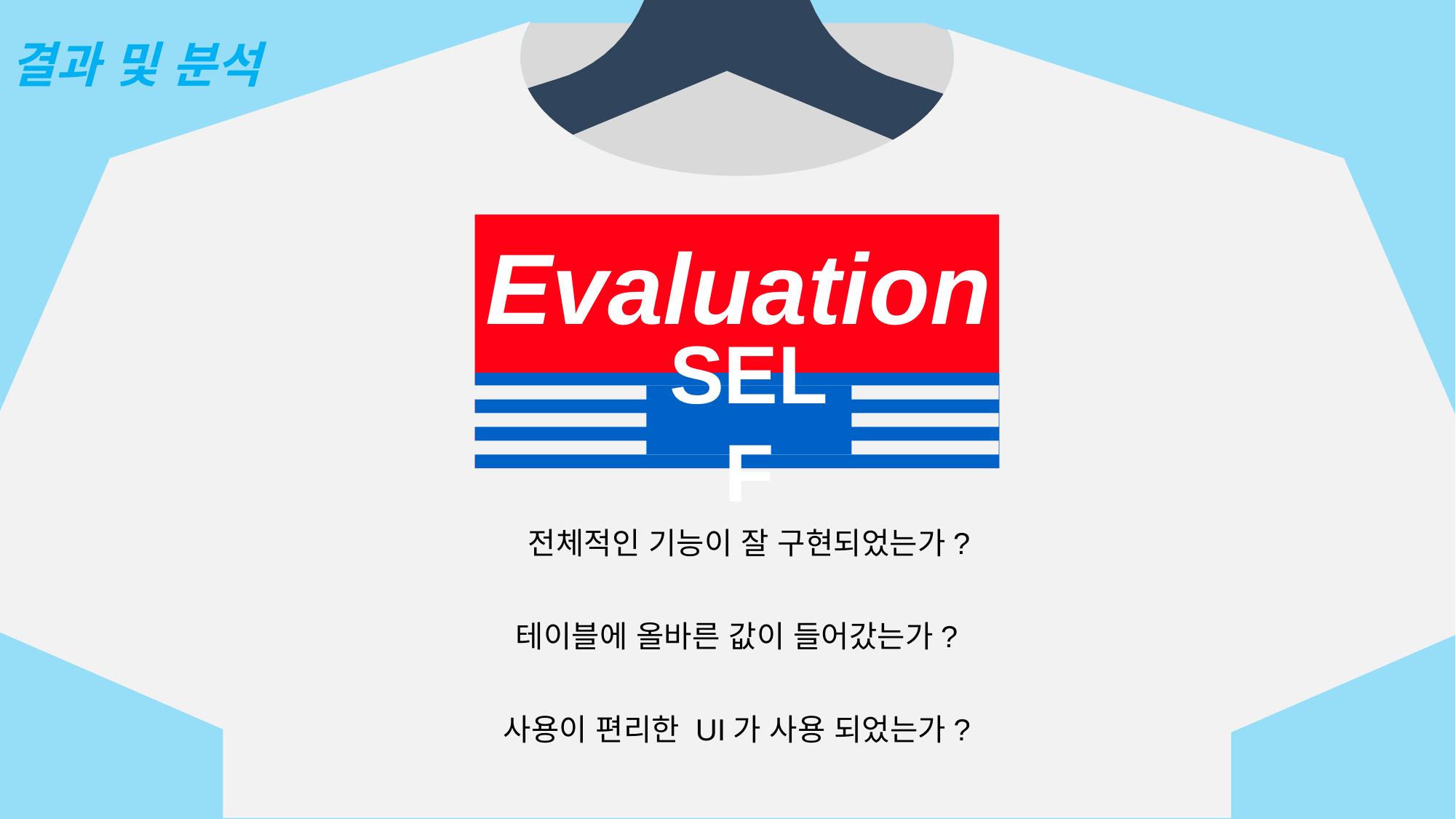

결과 및 분석

Evaluation

SELF

전체적인 기능이 잘 구현되었는가?
테이블에 올바른 값이 들어갔는가?
사용이 편리한 UI가 사용 되었는가?